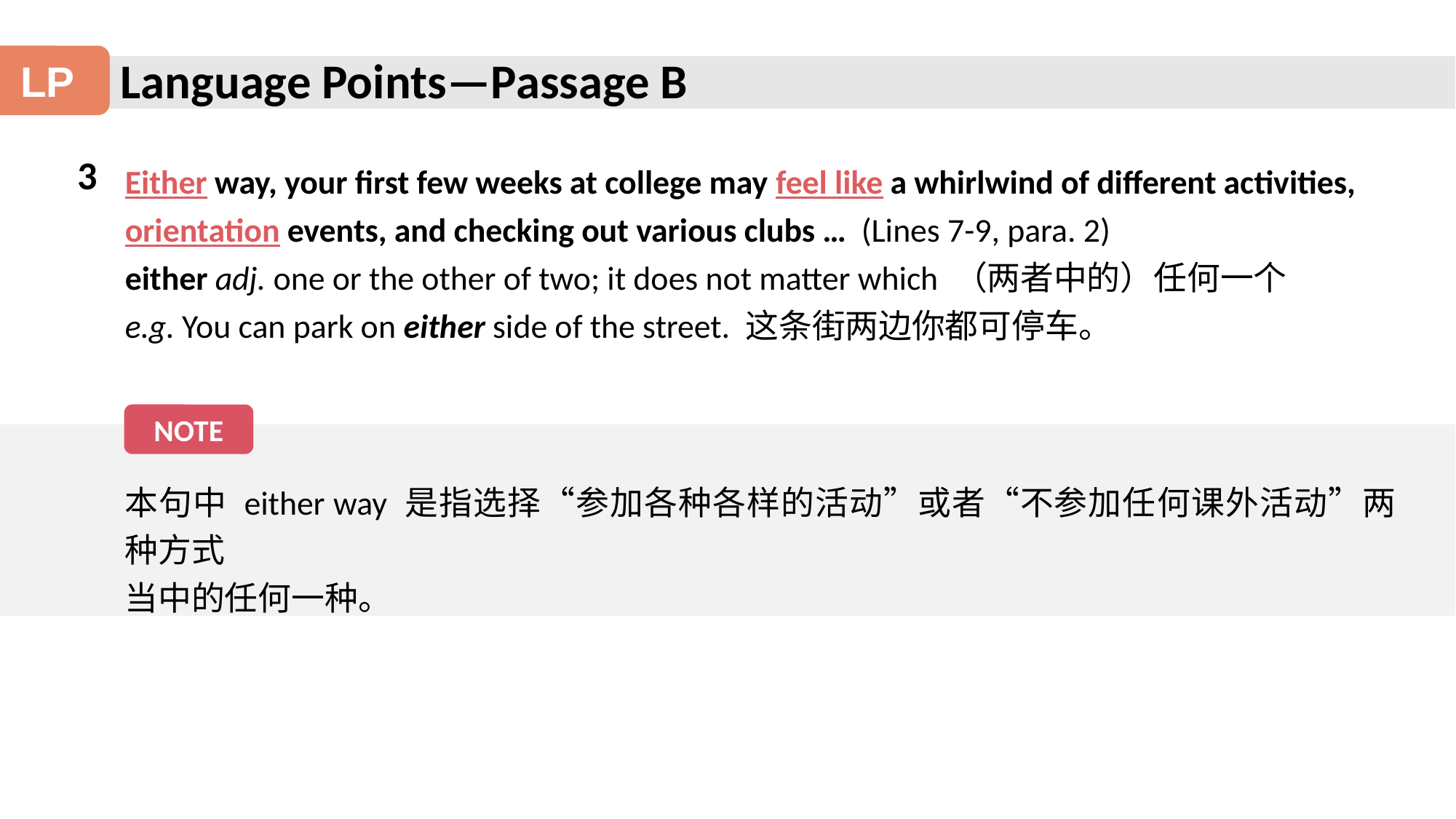

Language Points—Passage B
LP

3
Either way, your first few weeks at college may feel like a whirlwind of different activities,
orientation events, and checking out various clubs …  (Lines 7-9, para. 2)
either adj. one or the other of two; it does not matter which （两者中的）任何一个
e.g. You can park on either side of the street. 这条街两边你都可停车。
NOTE

本句中 either way 是指选择“参加各种各样的活动”或者“不参加任何课外活动”两种方式
当中的任何一种。